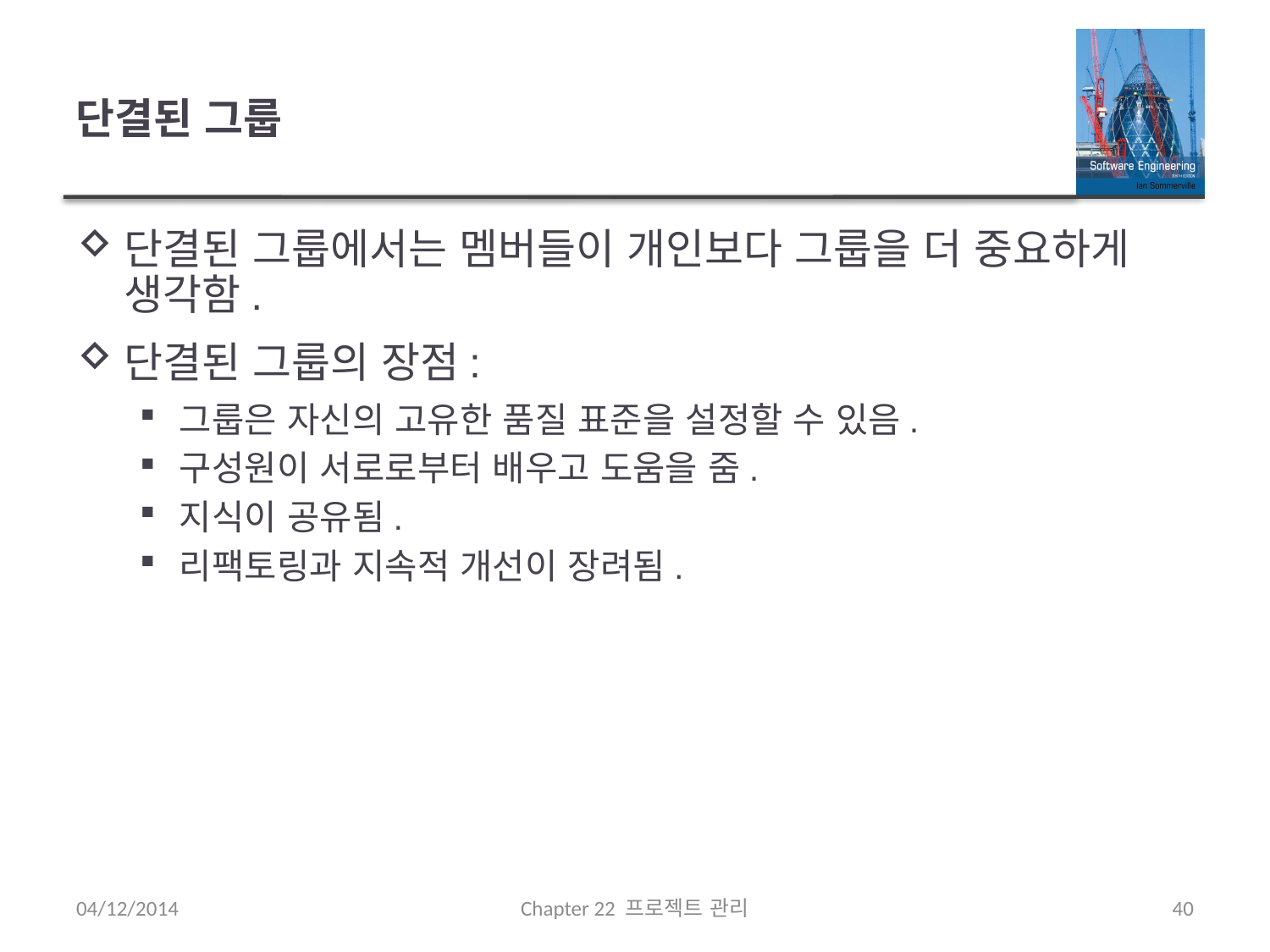

# 단결된 그룹
단결된 그룹에서는 멤버들이 개인보다 그룹을 더 중요하게 생각함.
단결된 그룹의 장점:
그룹은 자신의 고유한 품질 표준을 설정할 수 있음.
구성원이 서로로부터 배우고 도움을 줌.
지식이 공유됨.
리팩토링과 지속적 개선이 장려됨.
04/12/2014
Chapter 22 프로젝트 관리
40